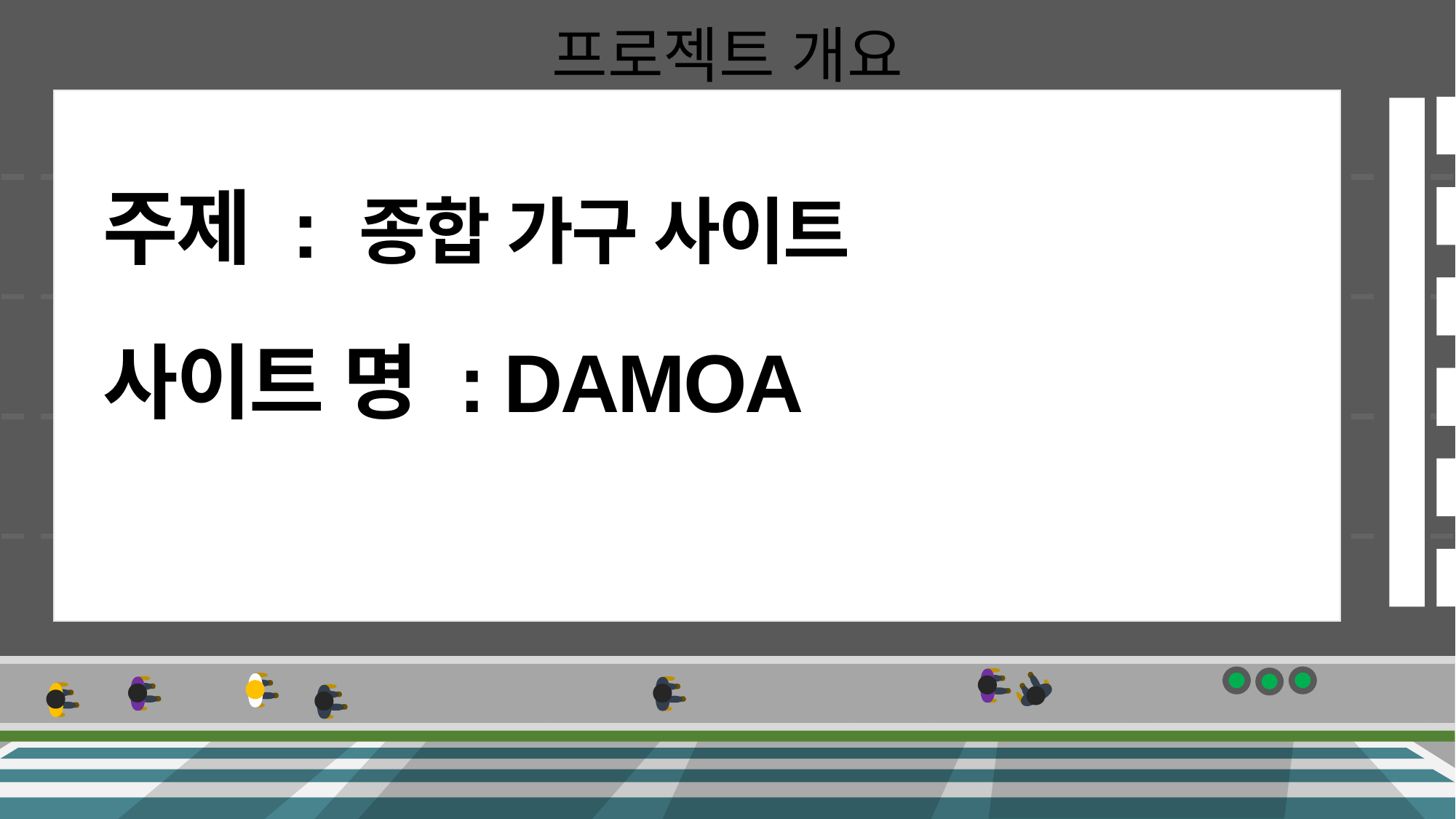

프로젝트 개요

주제 : 종합 가구 사이트
사이트 명 : DAMOA